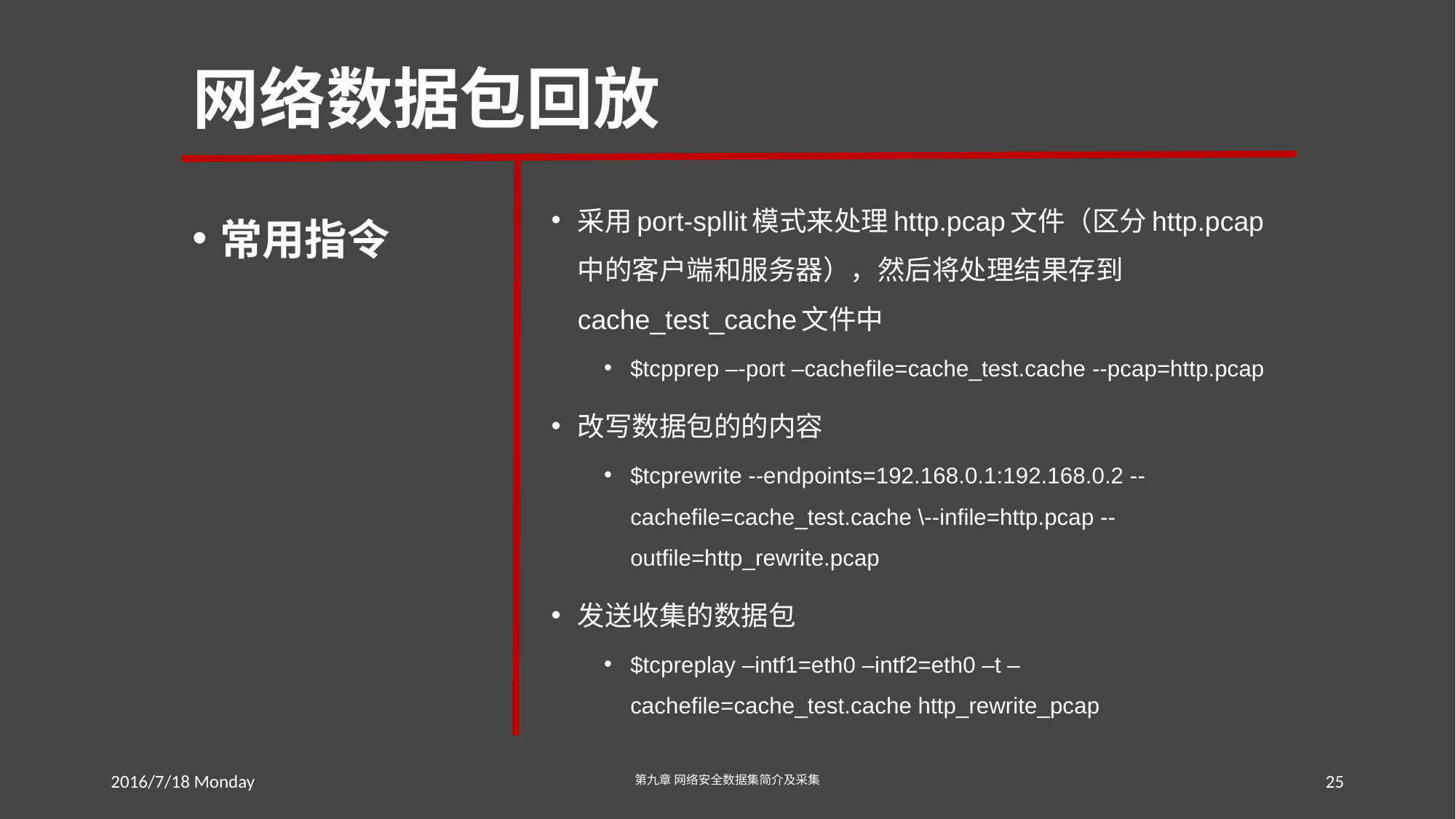

# 网络数据包回放
常用指令
采用port-spllit模式来处理http.pcap文件（区分http.pcap中的客户端和服务器），然后将处理结果存到cache_test_cache文件中
$tcpprep –-port –cachefile=cache_test.cache --pcap=http.pcap
改写数据包的的内容
$tcprewrite --endpoints=192.168.0.1:192.168.0.2 --cachefile=cache_test.cache \--infile=http.pcap --outfile=http_rewrite.pcap
发送收集的数据包
$tcpreplay –intf1=eth0 –intf2=eth0 –t –cachefile=cache_test.cache http_rewrite_pcap

2016/7/18 Monday
第九章 网络安全数据集简介及采集
25